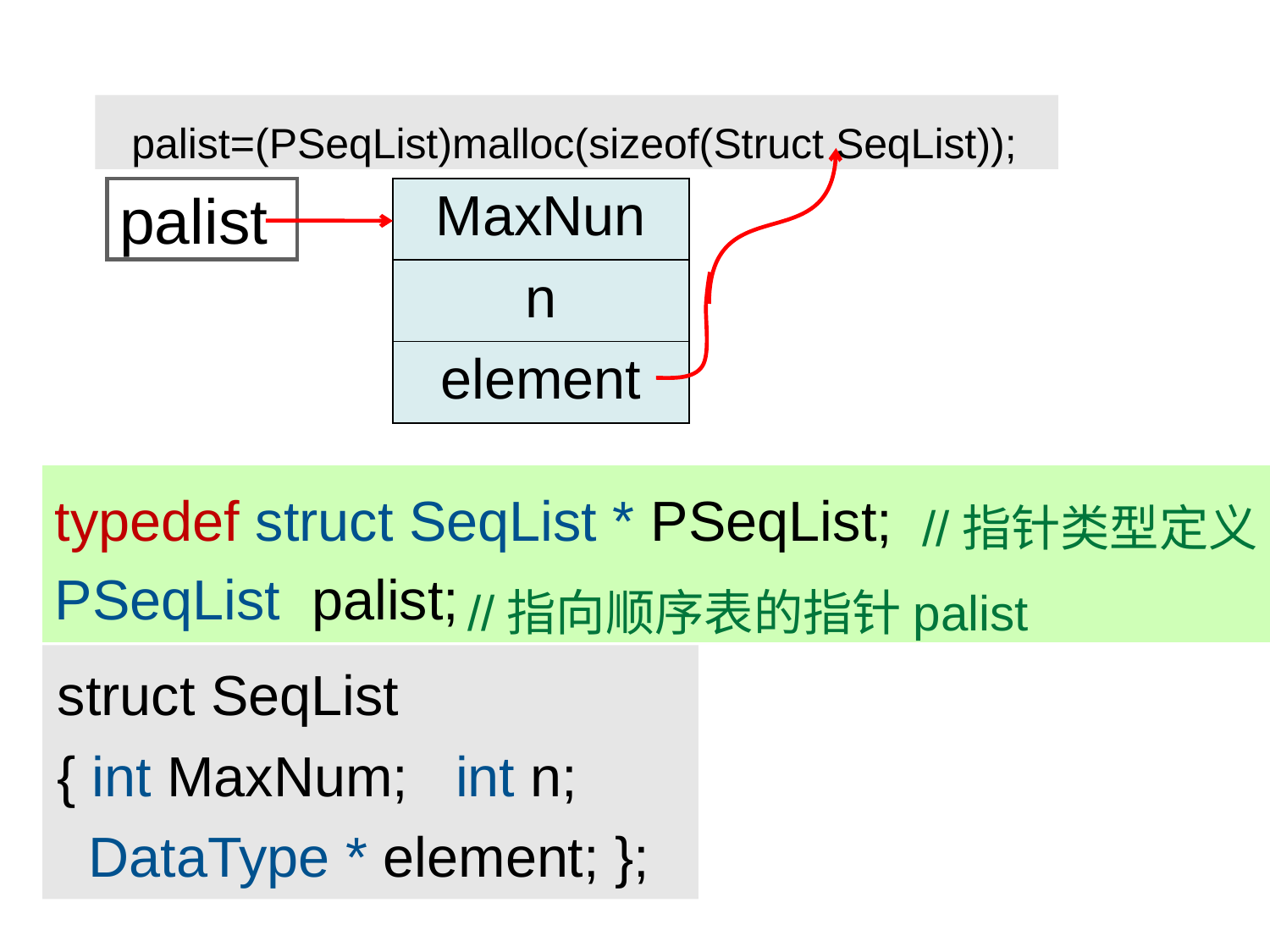

palist=(PSeqList)malloc(sizeof(Struct SeqList));
palist
| MaxNun |
| --- |
| n |
| element |

typedef struct SeqList * PSeqList;
//指针类型定义
PSeqList  palist;
//指向顺序表的指针palist
struct SeqList
{ int MaxNum;   int n;
  DataType * element; };